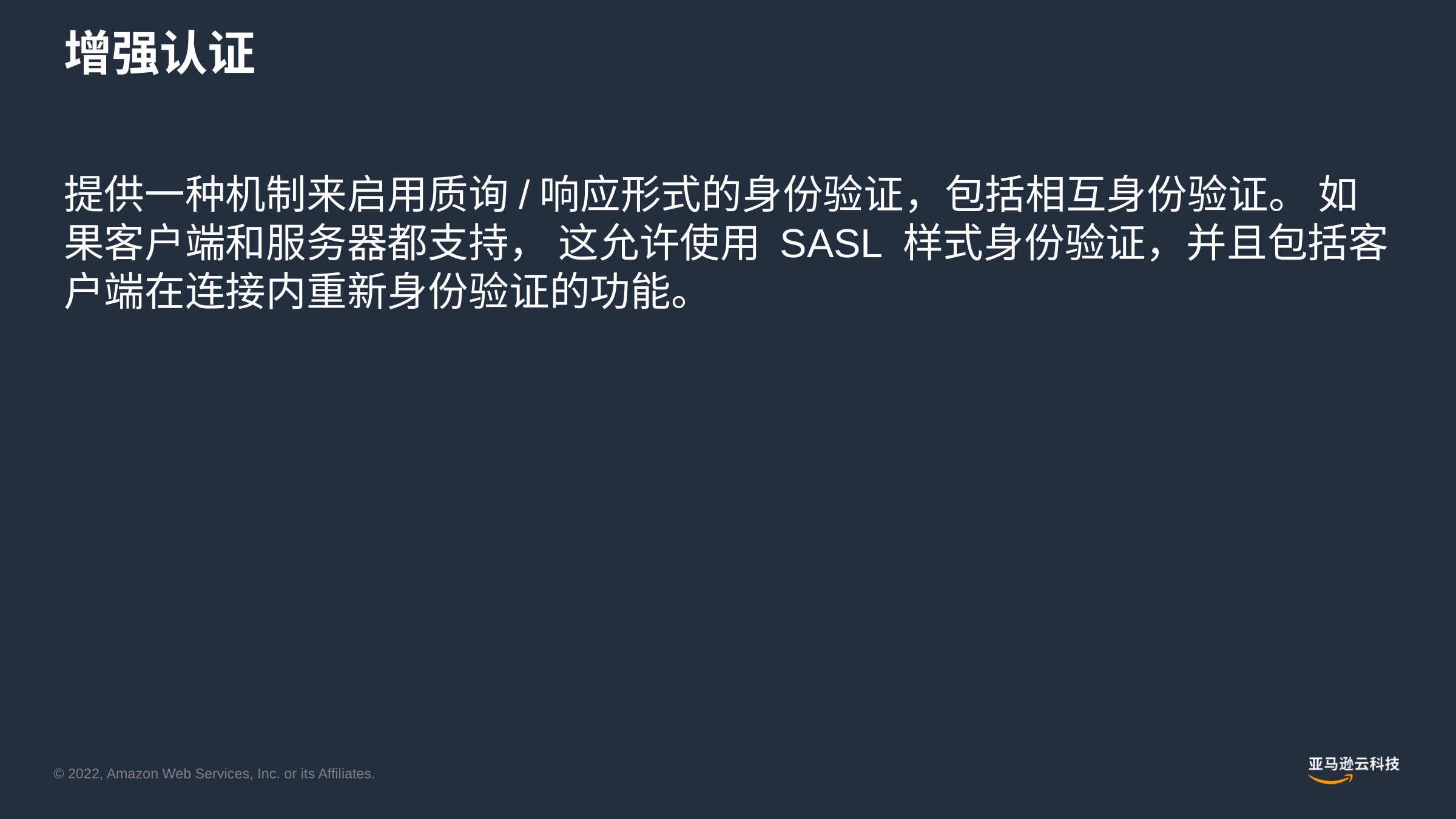

# 增强认证
提供一种机制来启用质询/响应形式的身份验证，包括相互身份验证。 如果客户端和服务器都支持， 这允许使用 SASL 样式身份验证，并且包括客户端在连接内重新身份验证的功能。